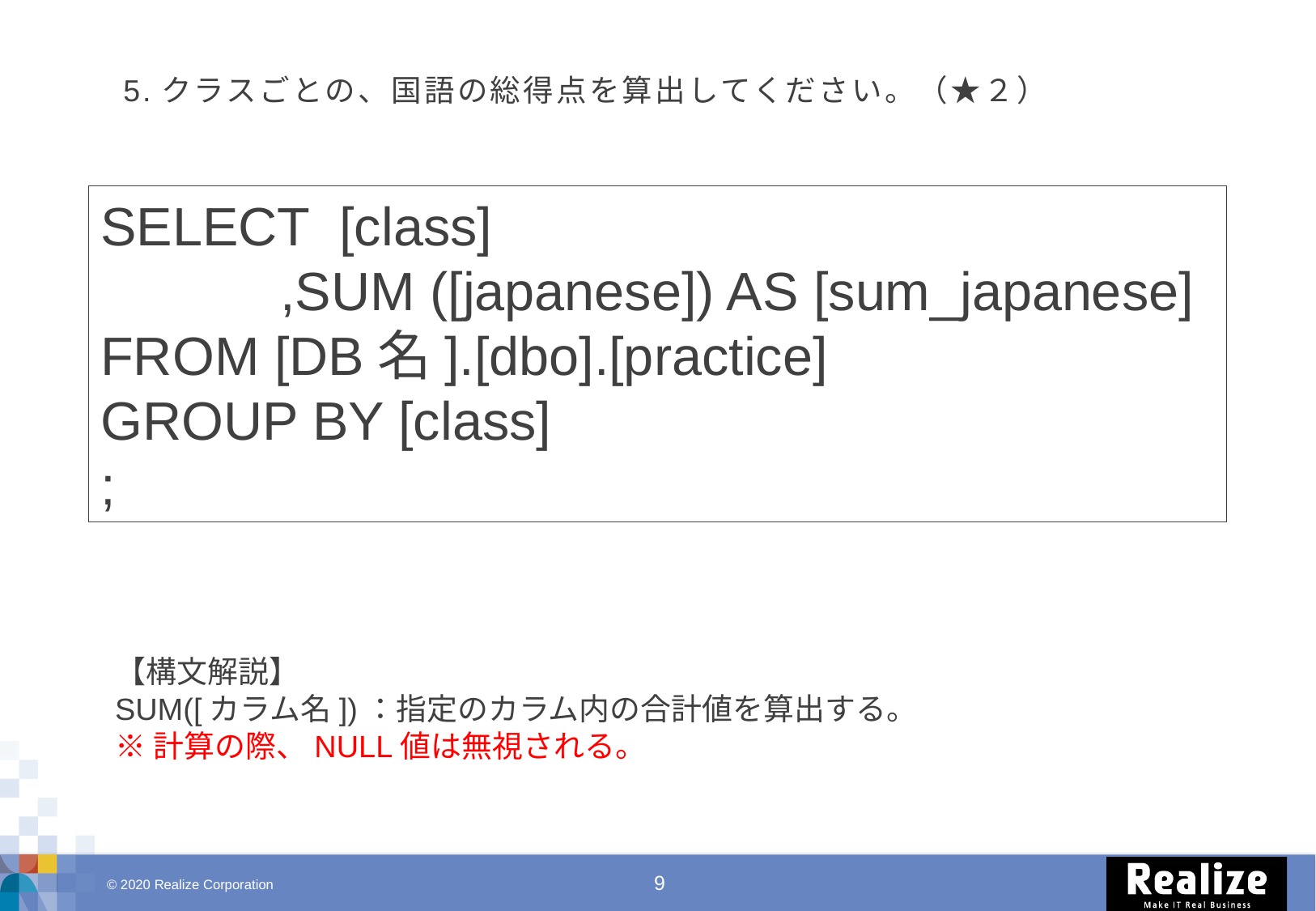

# 5.クラスごとの、国語の総得点を算出してください。（★２）
SELECT  [class]
            ,SUM ([japanese]) AS [sum_japanese]
FROM [DB名].[dbo].[practice]
GROUP BY [class]
;
【構文解説】
SUM([カラム名])：指定のカラム内の合計値を算出する。
※計算の際、NULL値は無視される。